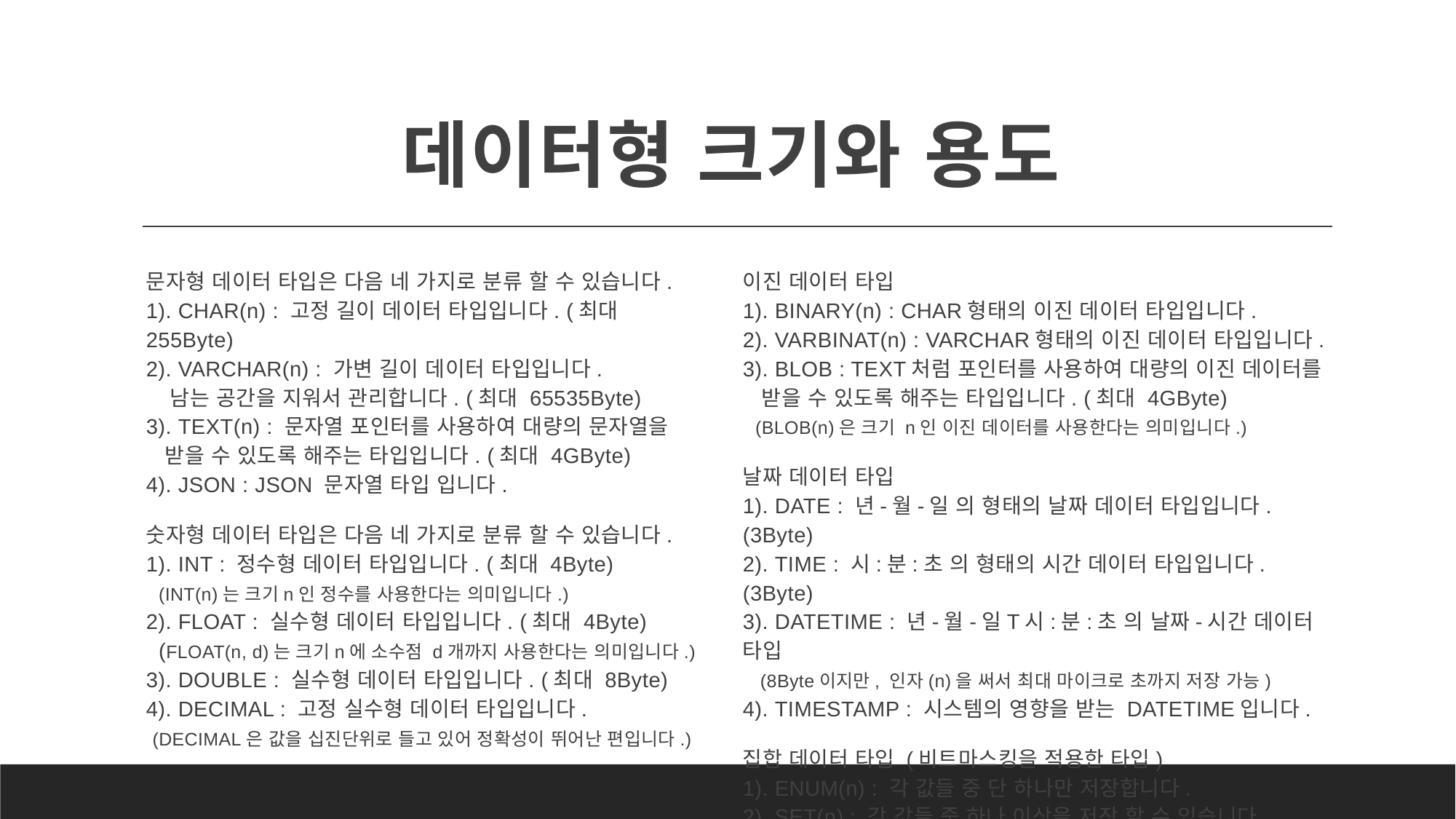

# 데이터형 크기와 용도
문자형 데이터 타입은 다음 네 가지로 분류 할 수 있습니다.
1). CHAR(n) : 고정 길이 데이터 타입입니다. (최대 255Byte)
2). VARCHAR(n) : 가변 길이 데이터 타입입니다.
   남는 공간을 지워서 관리합니다. (최대 65535Byte)
3). TEXT(n) : 문자열 포인터를 사용하여 대량의 문자열을
   받을 수 있도록 해주는 타입입니다. (최대 4GByte)
4). JSON : JSON 문자열 타입 입니다.
숫자형 데이터 타입은 다음 네 가지로 분류 할 수 있습니다.
1). INT : 정수형 데이터 타입입니다. (최대 4Byte)
  (INT(n)는 크기n인 정수를 사용한다는 의미입니다.)
2). FLOAT : 실수형 데이터 타입입니다. (최대 4Byte)
  (FLOAT(n, d)는 크기n에 소수점 d개까지 사용한다는 의미입니다.)
3). DOUBLE : 실수형 데이터 타입입니다. (최대 8Byte)
4). DECIMAL : 고정 실수형 데이터 타입입니다.
 (DECIMAL은 값을 십진단위로 들고 있어 정확성이 뛰어난 편입니다.)
이진 데이터 타입
1). BINARY(n) : CHAR형태의 이진 데이터 타입입니다.
2). VARBINAT(n) : VARCHAR형태의 이진 데이터 타입입니다.
3). BLOB : TEXT처럼 포인터를 사용하여 대량의 이진 데이터를
   받을 수 있도록 해주는 타입입니다. (최대 4GByte)
  (BLOB(n)은 크기 n인 이진 데이터를 사용한다는 의미입니다.)
날짜 데이터 타입
1). DATE : 년-월-일 의 형태의 날짜 데이터 타입입니다. (3Byte)
2). TIME : 시:분:초 의 형태의 시간 데이터 타입입니다. (3Byte)
3). DATETIME : 년-월-일T시:분:초 의 날짜-시간 데이터 타입
  (8Byte이지만, 인자(n)을 써서 최대 마이크로 초까지 저장 가능)
4). TIMESTAMP : 시스템의 영향을 받는 DATETIME입니다.
집합 데이터 타입 (비트마스킹을 적용한 타입)
1). ENUM(n) : 각 값들 중 단 하나만 저장합니다.
2). SET(n) : 각 값들 중 하나 이상을 저장 할 수 있습니다.